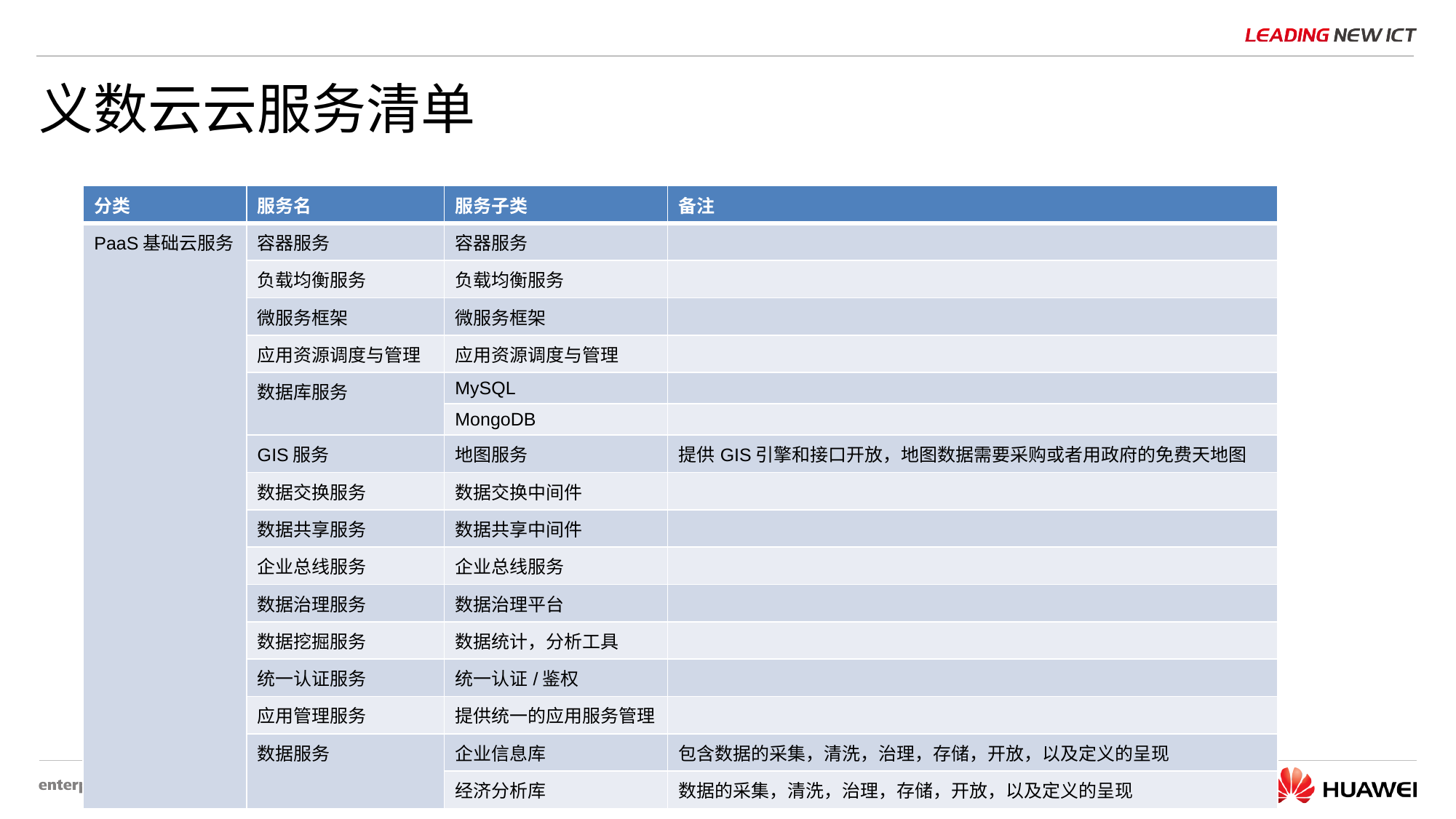

# 义数云云服务清单
| 分类 | 服务名 | 服务子类 | 备注 |
| --- | --- | --- | --- |
| PaaS基础云服务 | 容器服务 | 容器服务 |  |
|  | 负载均衡服务 | 负载均衡服务 |  |
|  | 微服务框架 | 微服务框架 |  |
|  | 应用资源调度与管理 | 应用资源调度与管理 |  |
|  | 数据库服务 | MySQL |  |
|  |  | MongoDB |  |
|  | GIS服务 | 地图服务 | 提供GIS引擎和接口开放，地图数据需要采购或者用政府的免费天地图 |
|  | 数据交换服务 | 数据交换中间件 |  |
|  | 数据共享服务 | 数据共享中间件 |  |
|  | 企业总线服务 | 企业总线服务 |  |
|  | 数据治理服务 | 数据治理平台 |  |
|  | 数据挖掘服务 | 数据统计，分析工具 |  |
|  | 统一认证服务 | 统一认证/鉴权 |  |
|  | 应用管理服务 | 提供统一的应用服务管理 |  |
|  | 数据服务 | 企业信息库 | 包含数据的采集，清洗，治理，存储，开放，以及定义的呈现 |
|  |  | 经济分析库 | 数据的采集，清洗，治理，存储，开放，以及定义的呈现 |